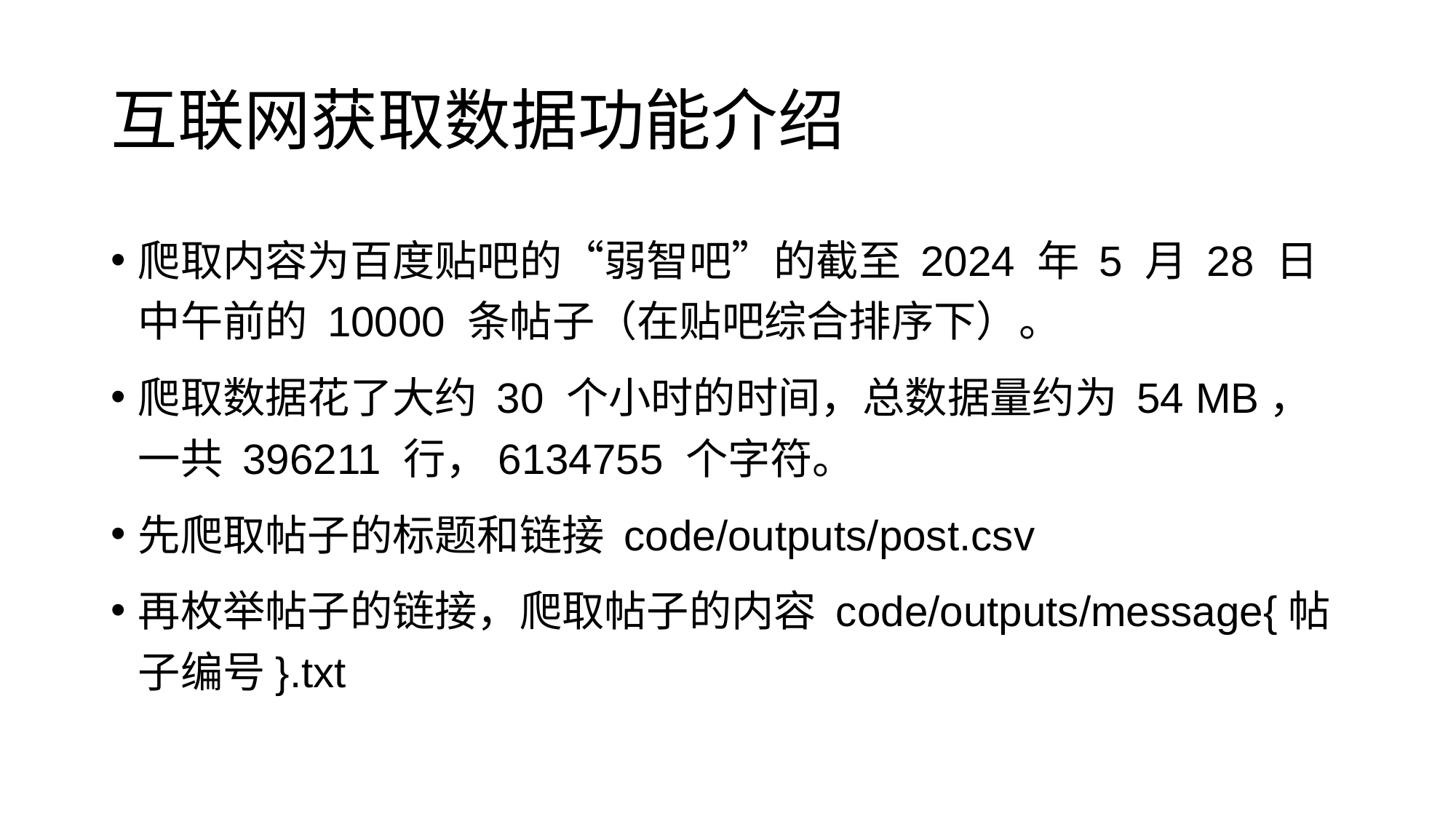

# 互联网获取数据功能介绍
爬取内容为百度贴吧的“弱智吧”的截至 2024 年 5 月 28 日中午前的 10000 条帖子（在贴吧综合排序下）。
爬取数据花了大约 30 个小时的时间，总数据量约为 54 MB，一共 396211 行，6134755 个字符。
先爬取帖子的标题和链接 code/outputs/post.csv
再枚举帖子的链接，爬取帖子的内容 code/outputs/message{帖子编号}.txt